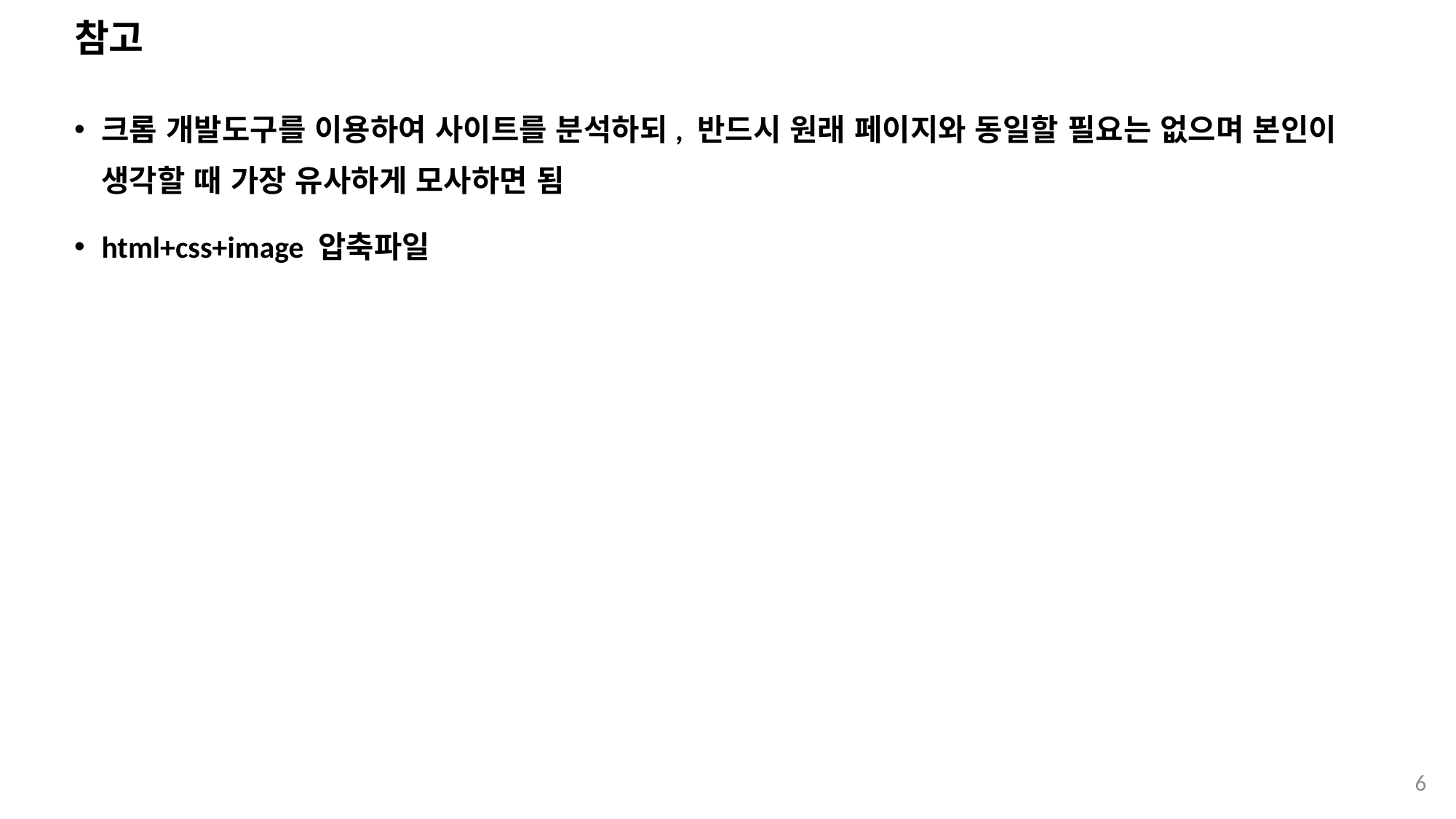

# 참고
크롬 개발도구를 이용하여 사이트를 분석하되, 반드시 원래 페이지와 동일할 필요는 없으며 본인이 생각할 때 가장 유사하게 모사하면 됨
html+css+image 압축파일

6